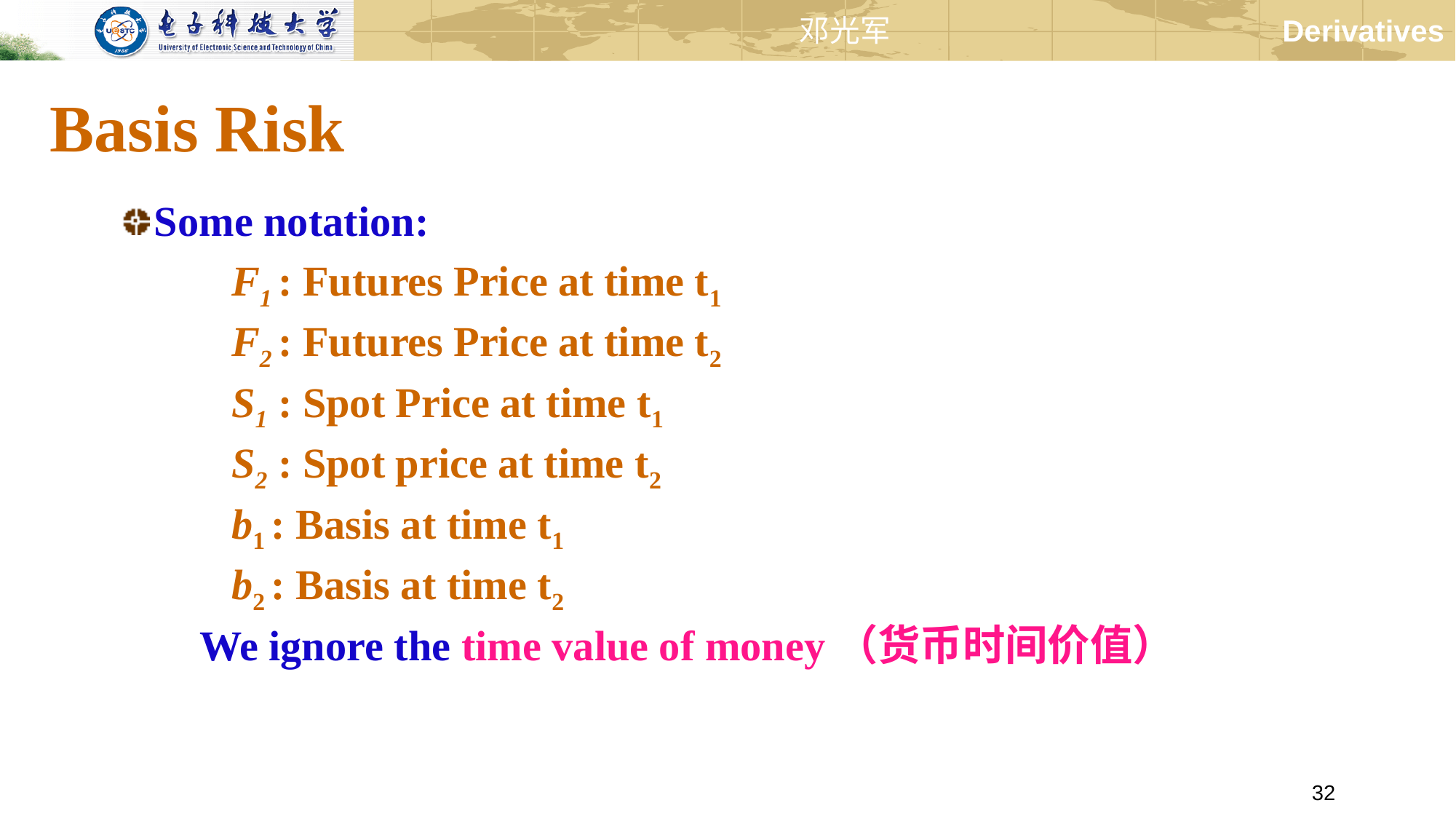

# Basis Risk
Some notation:
F1 : Futures Price at time t1
F2 : Futures Price at time t2
S1 : Spot Price at time t1
S2 : Spot price at time t2
b1 : Basis at time t1
b2 : Basis at time t2
We ignore the time value of money（货币时间价值）